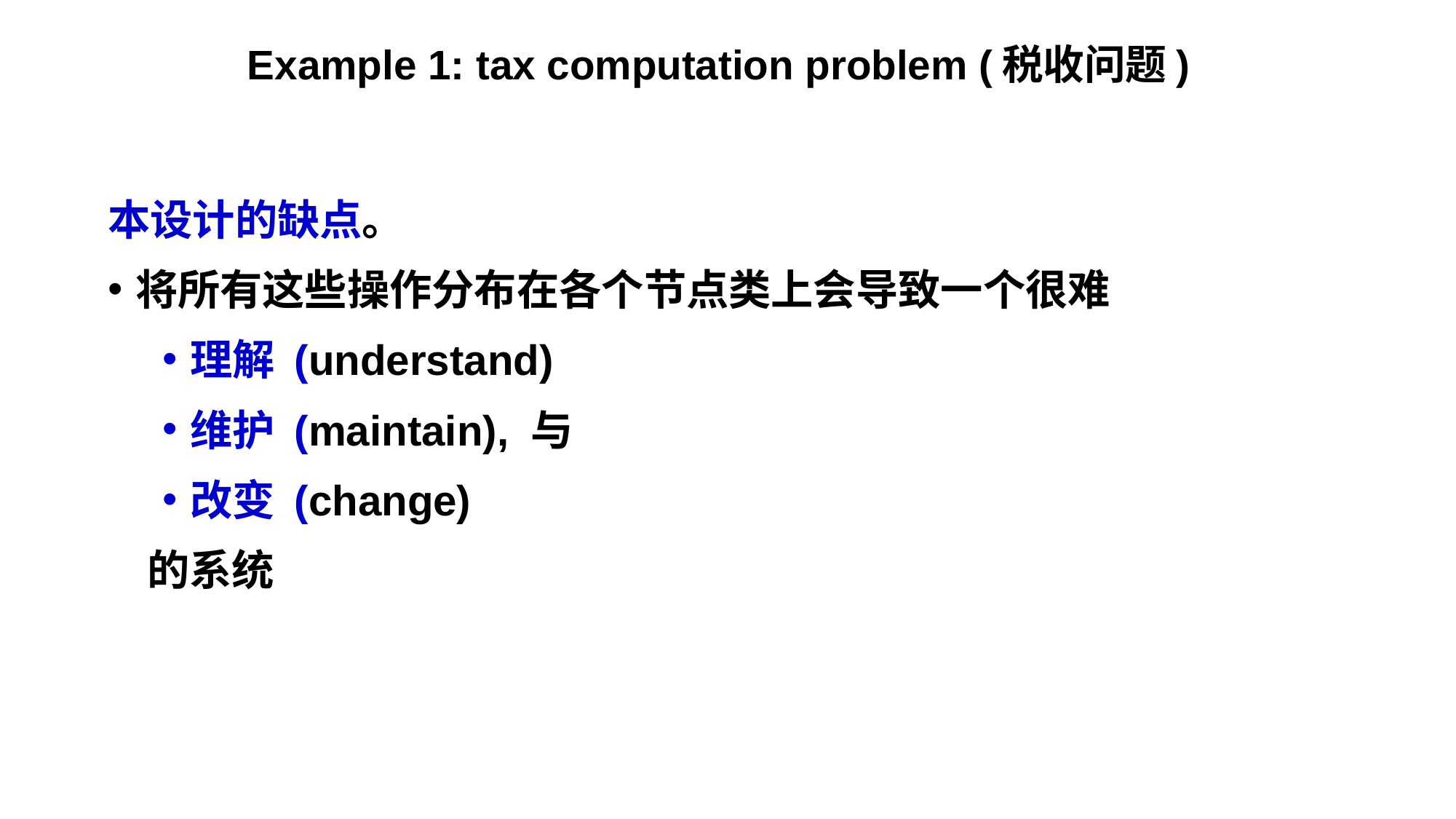

# Example 1: tax computation problem (税收问题)
本设计的缺点。
将所有这些操作分布在各个节点类上会导致一个很难
理解 (understand)
维护 (maintain), 与
改变 (change)
   的系统
6